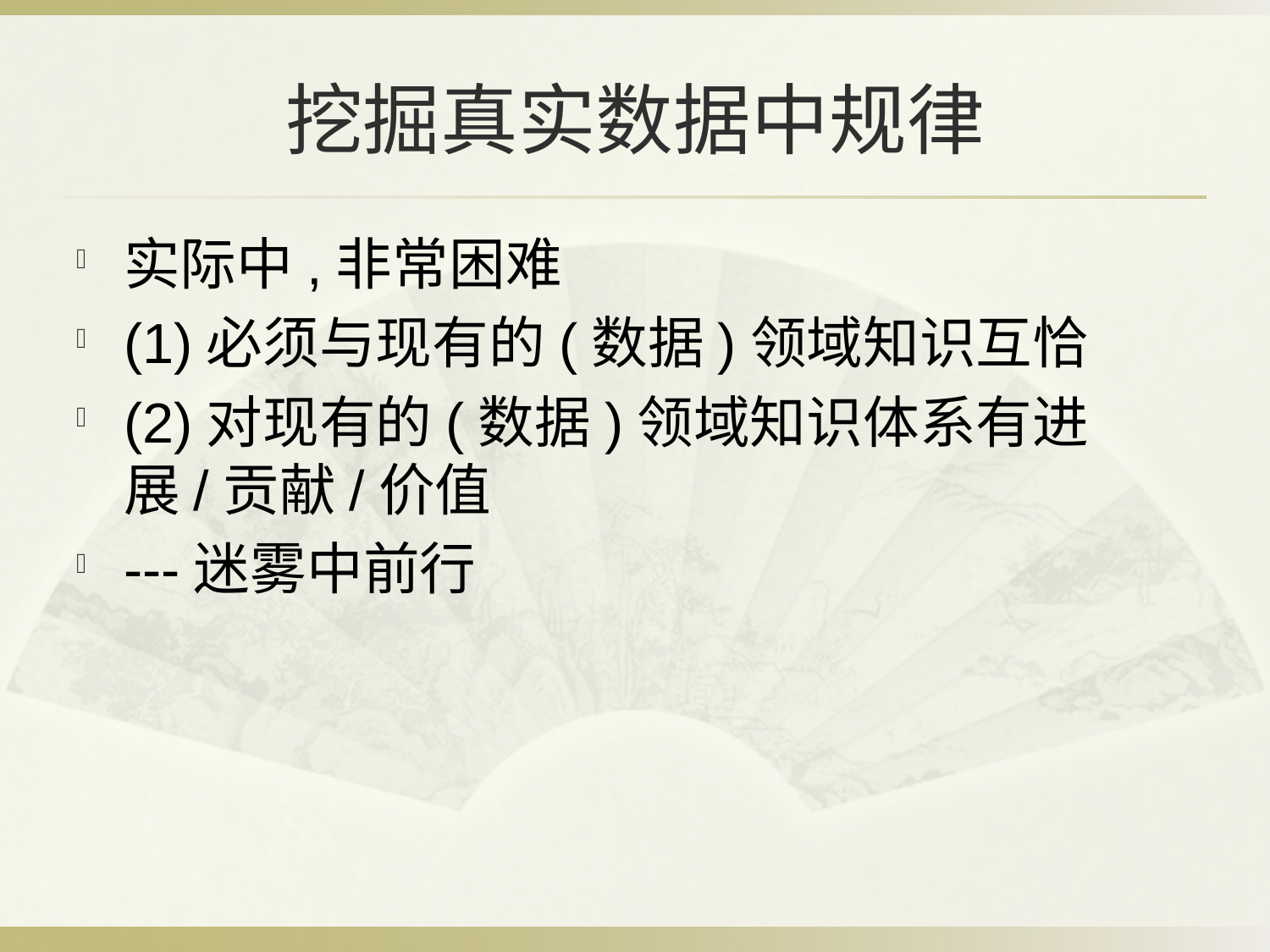

# 挖掘真实数据中规律
实际中,非常困难
(1)必须与现有的(数据)领域知识互恰
(2)对现有的(数据)领域知识体系有进展/贡献/价值
---迷雾中前行